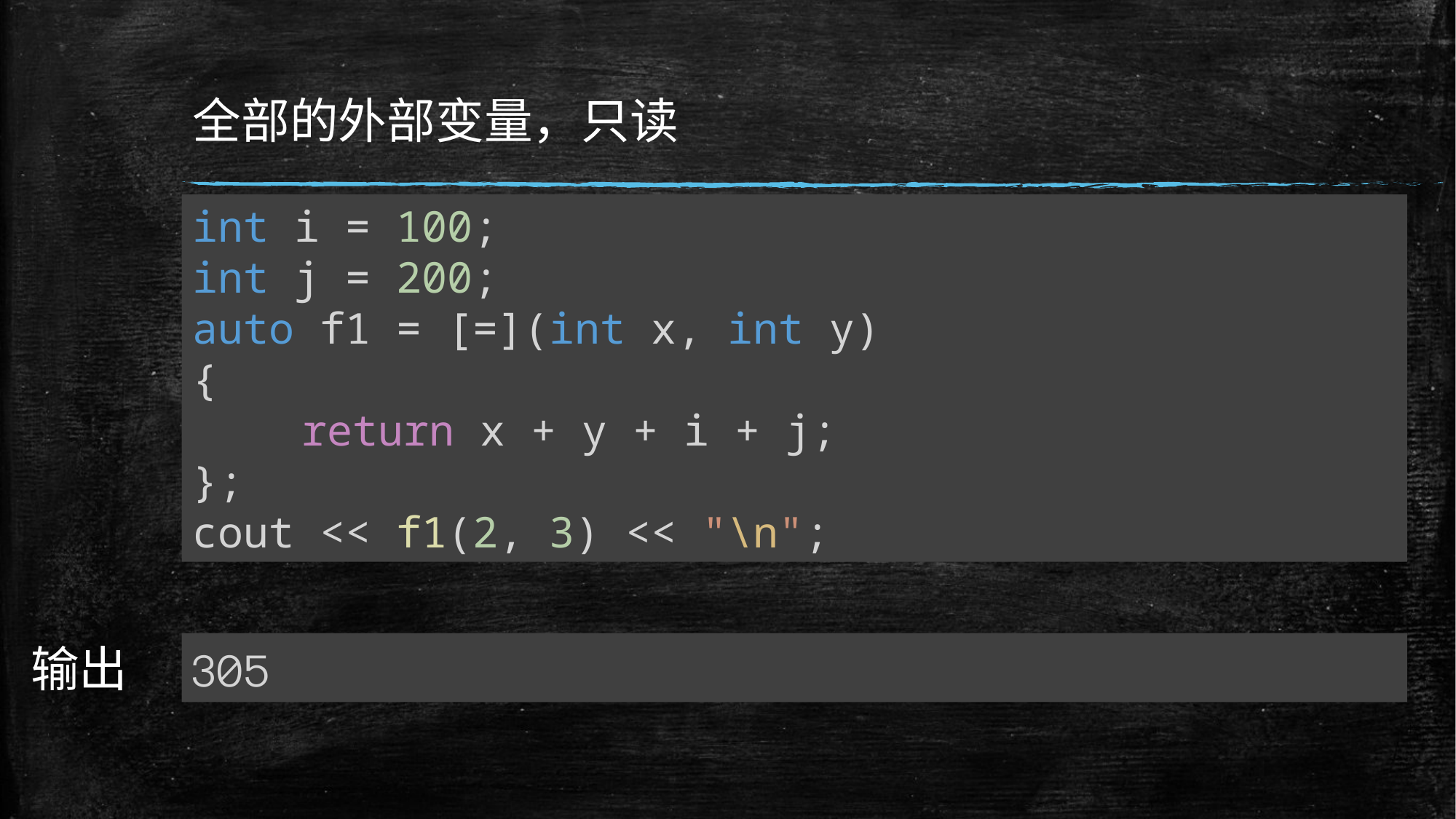

# 全部的外部变量，只读
int i = 100;
int j = 200;
auto f1 = [=](int x, int y)
{
	return x + y + i + j;
};
cout << f1(2, 3) << "\n";
输出
305